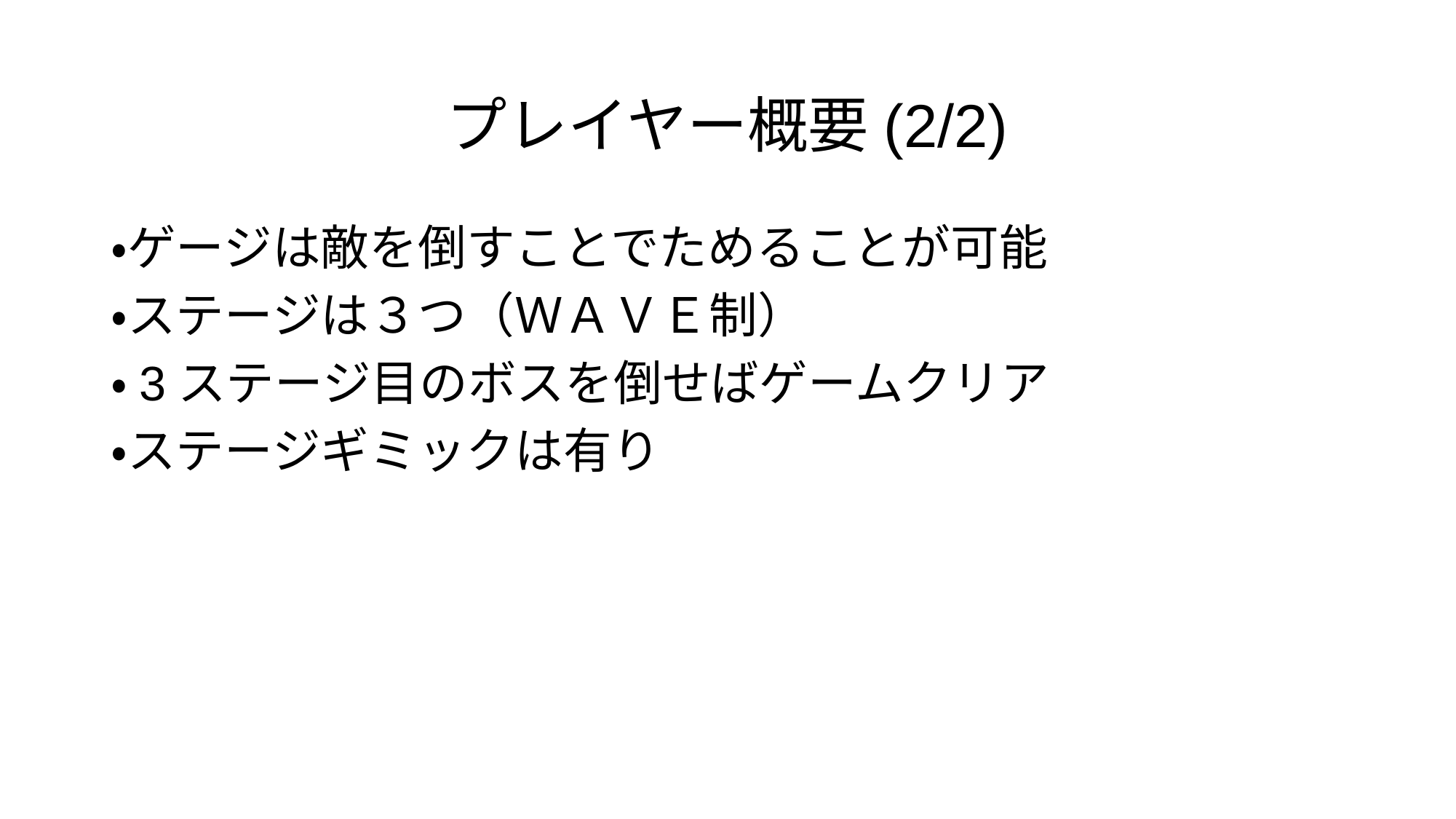

プレイヤー概要(2/2)

・ゲージは敵を倒すことでためることが可能
・ステージは３つ（ＷＡＶＥ制）
・3ステージ目のボスを倒せばゲームクリア
・ステージギミックは有り